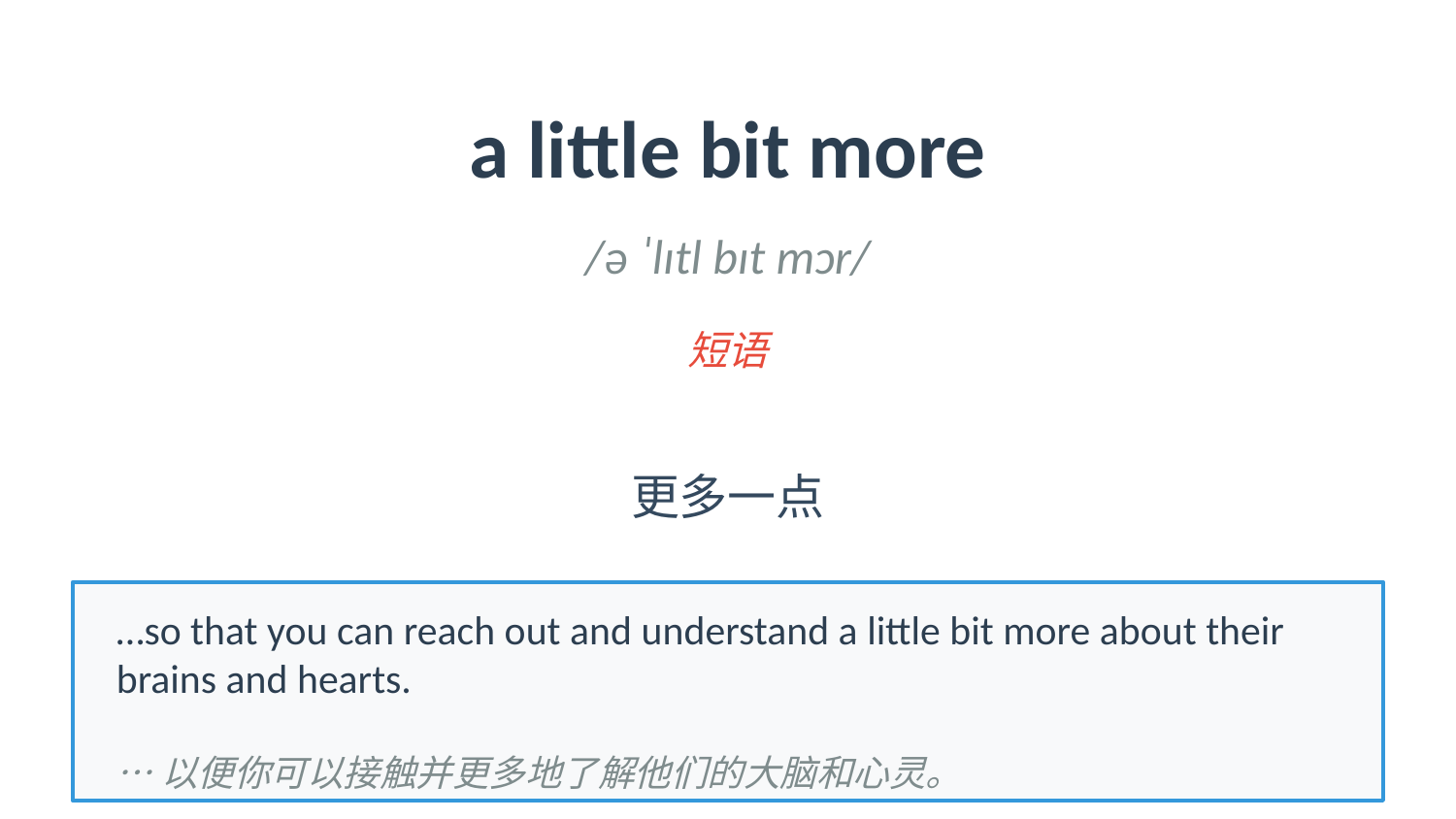

a little bit more
/ə ˈlɪtl bɪt mɔr/
短语
更多一点

…so that you can reach out and understand a little bit more about their brains and hearts.

…以便你可以接触并更多地了解他们的大脑和心灵。